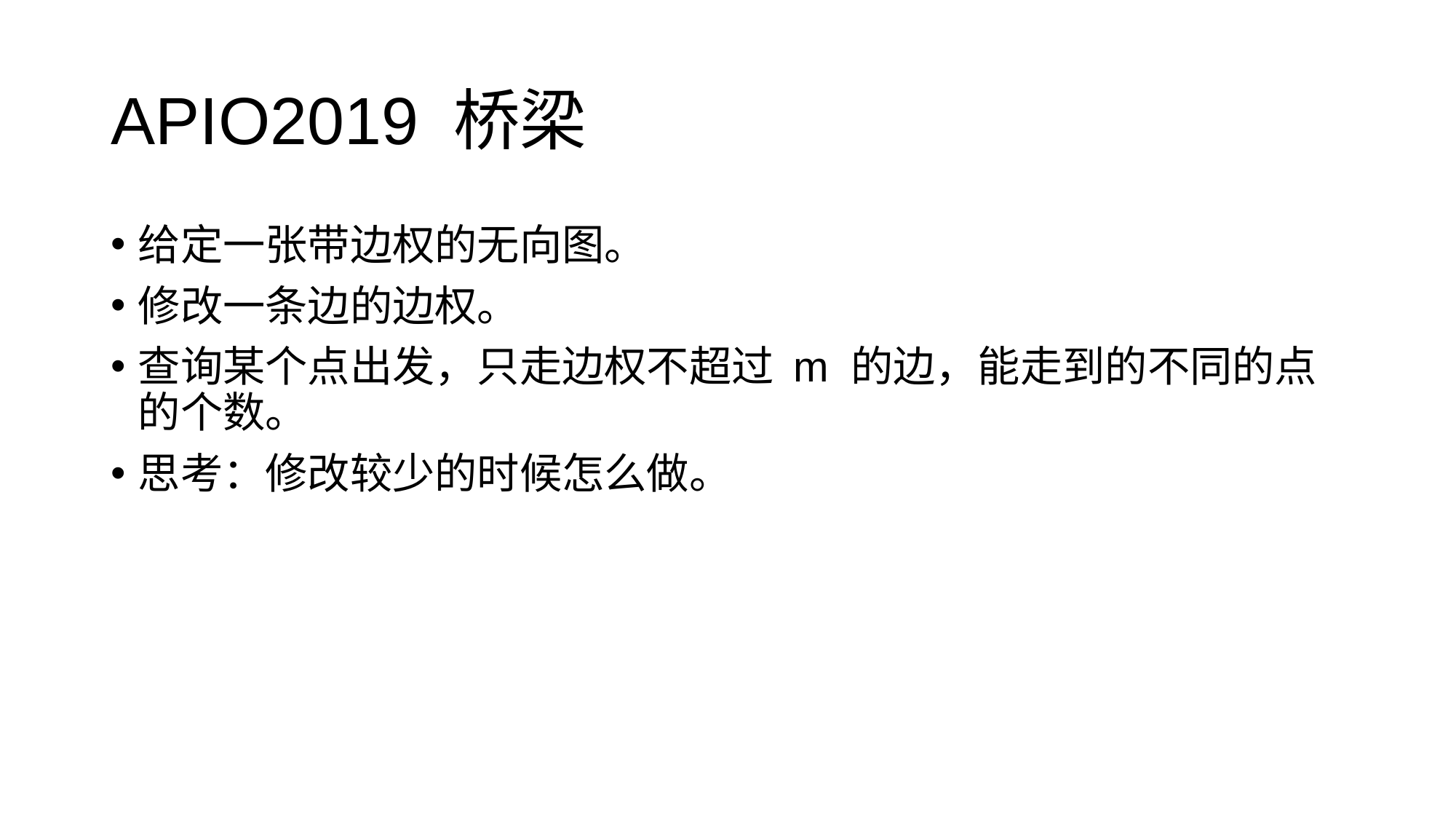

# APIO2019 桥梁
给定一张带边权的无向图。
修改一条边的边权。
查询某个点出发，只走边权不超过 m 的边，能走到的不同的点的个数。
思考：修改较少的时候怎么做。